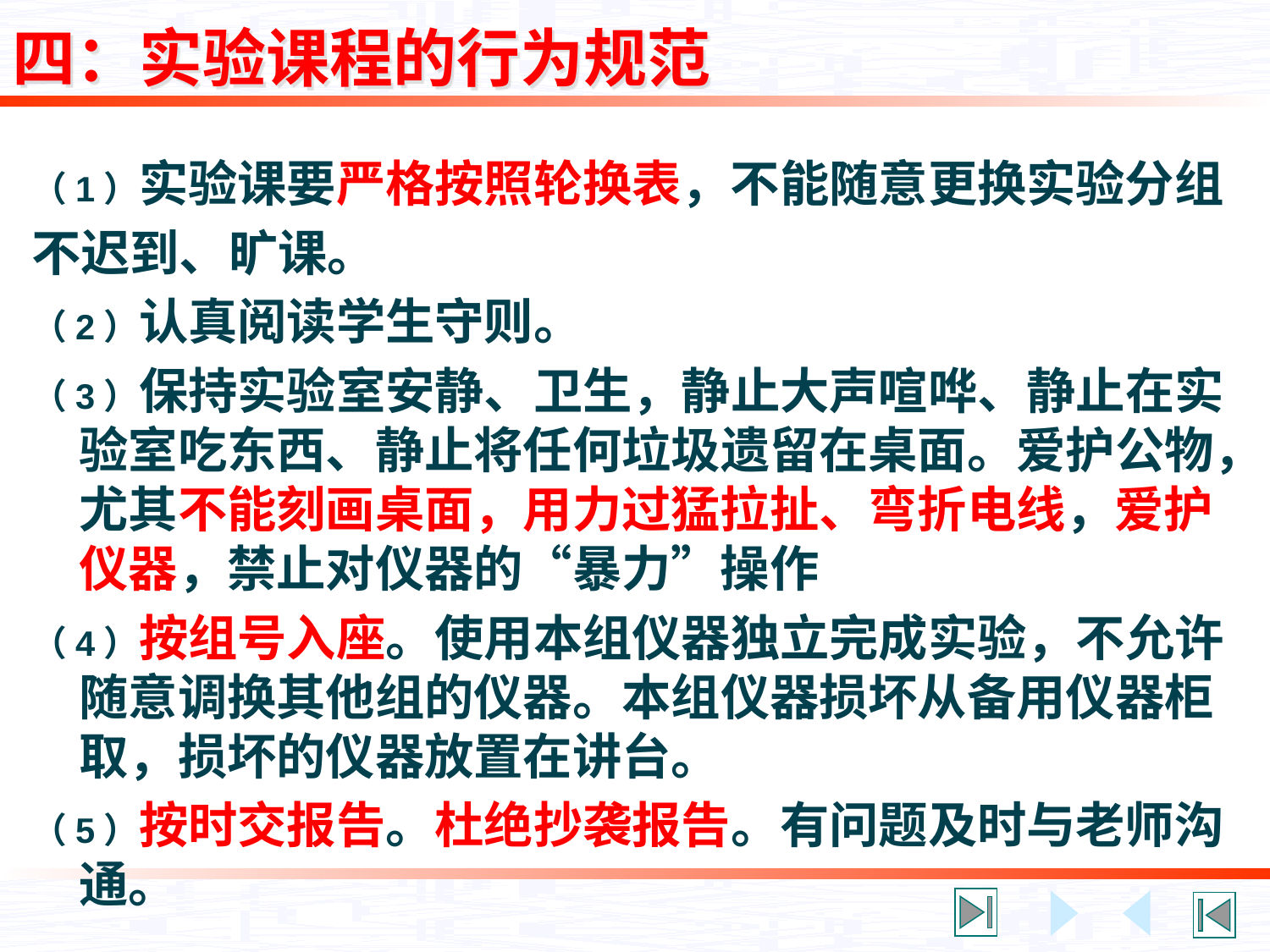

四：实验课程的行为规范
（1）实验课要严格按照轮换表，不能随意更换实验分组
不迟到、旷课。
（2）认真阅读学生守则。
（3）保持实验室安静、卫生，静止大声喧哗、静止在实验室吃东西、静止将任何垃圾遗留在桌面。爱护公物，尤其不能刻画桌面，用力过猛拉扯、弯折电线，爱护仪器，禁止对仪器的“暴力”操作
（4）按组号入座。使用本组仪器独立完成实验，不允许随意调换其他组的仪器。本组仪器损坏从备用仪器柜取，损坏的仪器放置在讲台。
（5）按时交报告。杜绝抄袭报告。有问题及时与老师沟通。